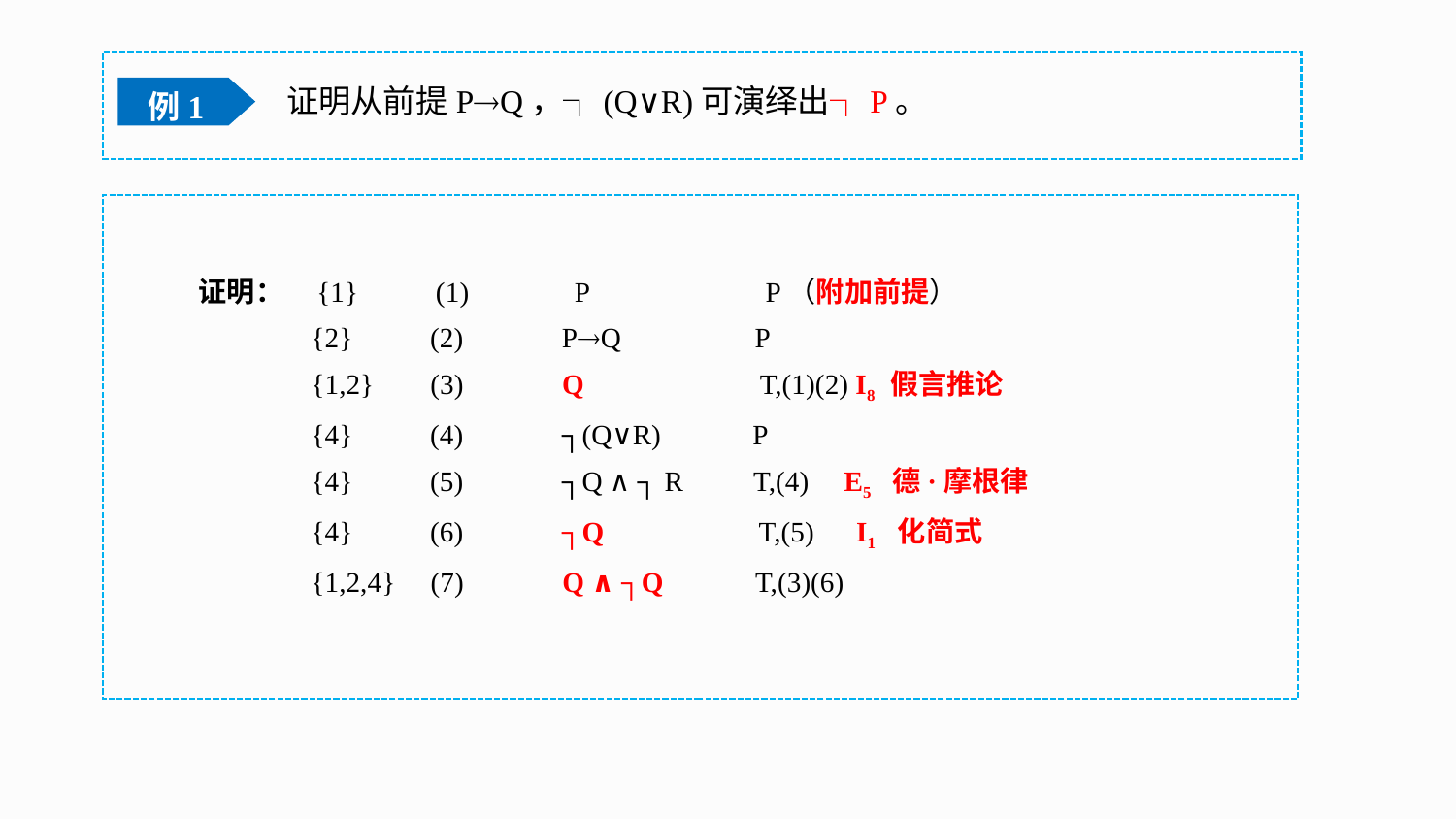

证明从前提P→Q，┐(Q∨R)可演绎出┐P。
例1

证明：    {1}           (1)               P                         P（附加前提）
                {2}           (2)              P→Q                   P
                {1,2}        (3)              Q                         T,(1)(2) I8  假言推论
                {4}           (4)              ┐(Q∨R)             P
                {4}           (5)              ┐Q ∧ ┐ R          T,(4)     E5  德·摩根律
                {4}           (6)              ┐Q                      T,(5)      I1   化简式
                {1,2,4}     (7)              Q ∧ ┐Q             T,(3)(6)